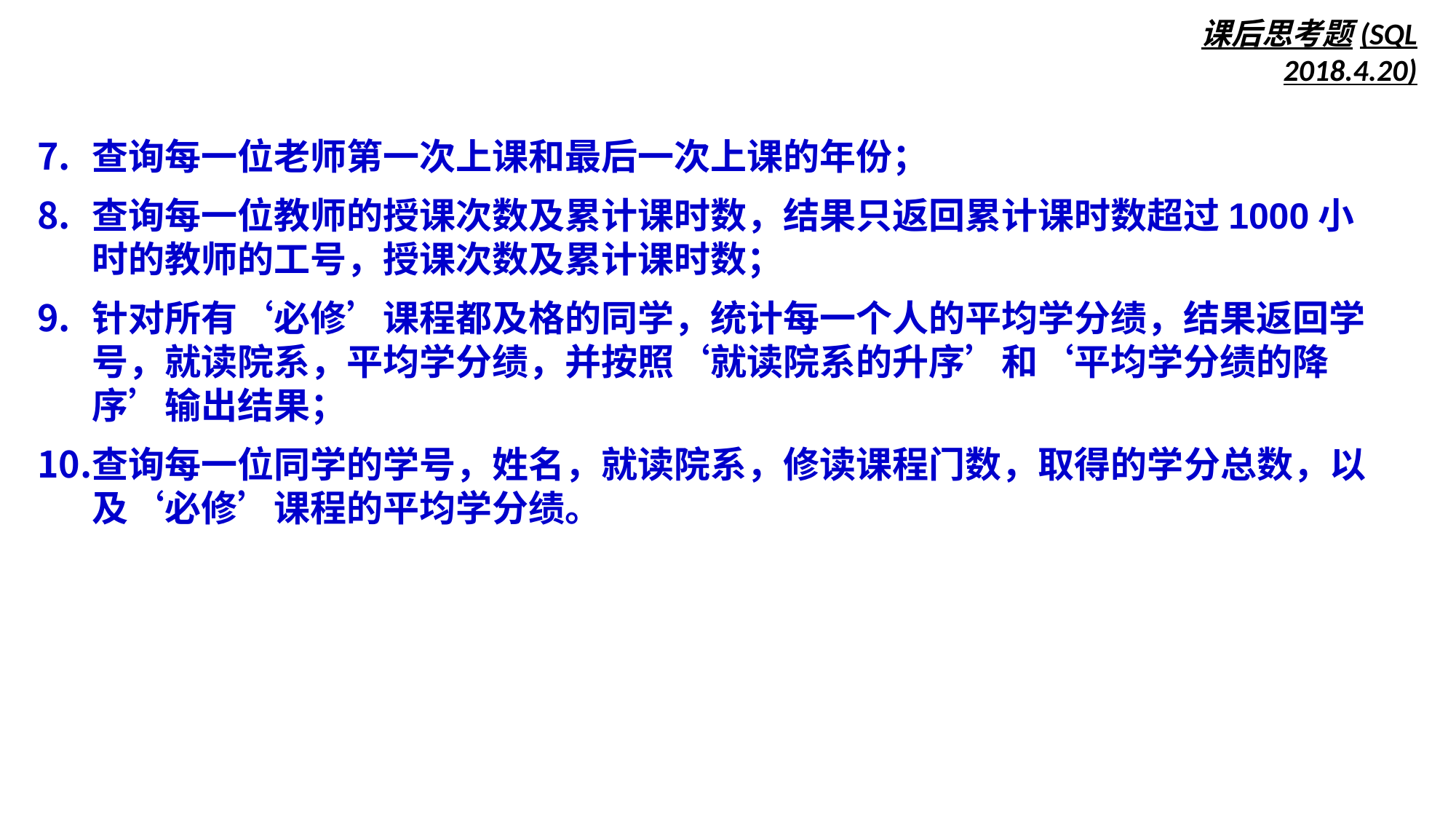

课后思考题(SQL 2018.4.20)

查询每一位老师第一次上课和最后一次上课的年份；
查询每一位教师的授课次数及累计课时数，结果只返回累计课时数超过1000小时的教师的工号，授课次数及累计课时数；
针对所有‘必修’课程都及格的同学，统计每一个人的平均学分绩，结果返回学号，就读院系，平均学分绩，并按照‘就读院系的升序’和‘平均学分绩的降序’输出结果；
查询每一位同学的学号，姓名，就读院系，修读课程门数，取得的学分总数，以及‘必修’课程的平均学分绩。